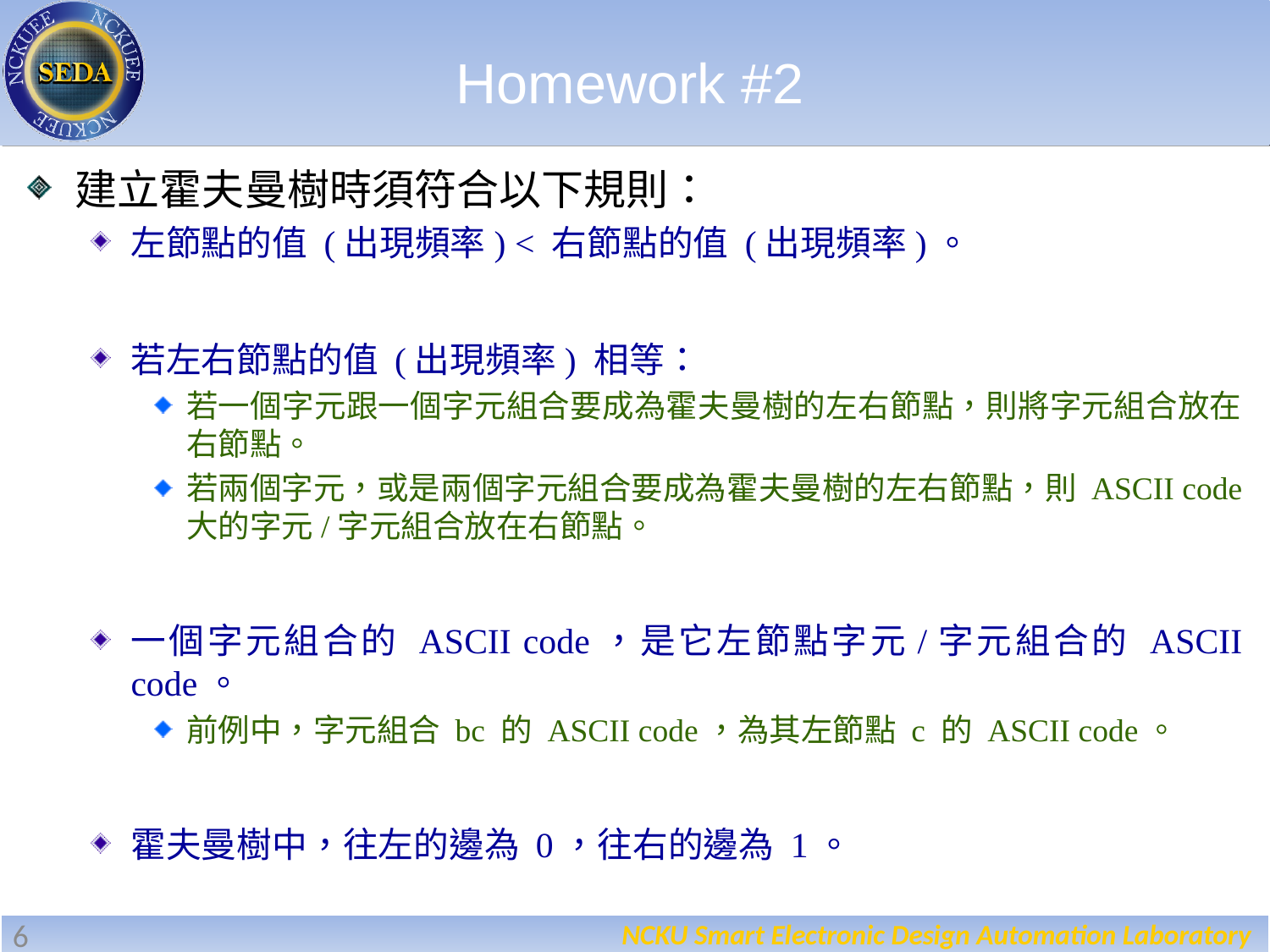

# Homework #2
建立霍夫曼樹時須符合以下規則：
左節點的值 (出現頻率) < 右節點的值 (出現頻率)。

若左右節點的值 (出現頻率) 相等：
若一個字元跟一個字元組合要成為霍夫曼樹的左右節點，則將字元組合放在右節點。
若兩個字元，或是兩個字元組合要成為霍夫曼樹的左右節點，則 ASCII code 大的字元/字元組合放在右節點。

一個字元組合的 ASCII code，是它左節點字元/字元組合的 ASCII code。
前例中，字元組合 bc 的 ASCII code，為其左節點 c 的 ASCII code。

霍夫曼樹中，往左的邊為 0，往右的邊為 1。
6